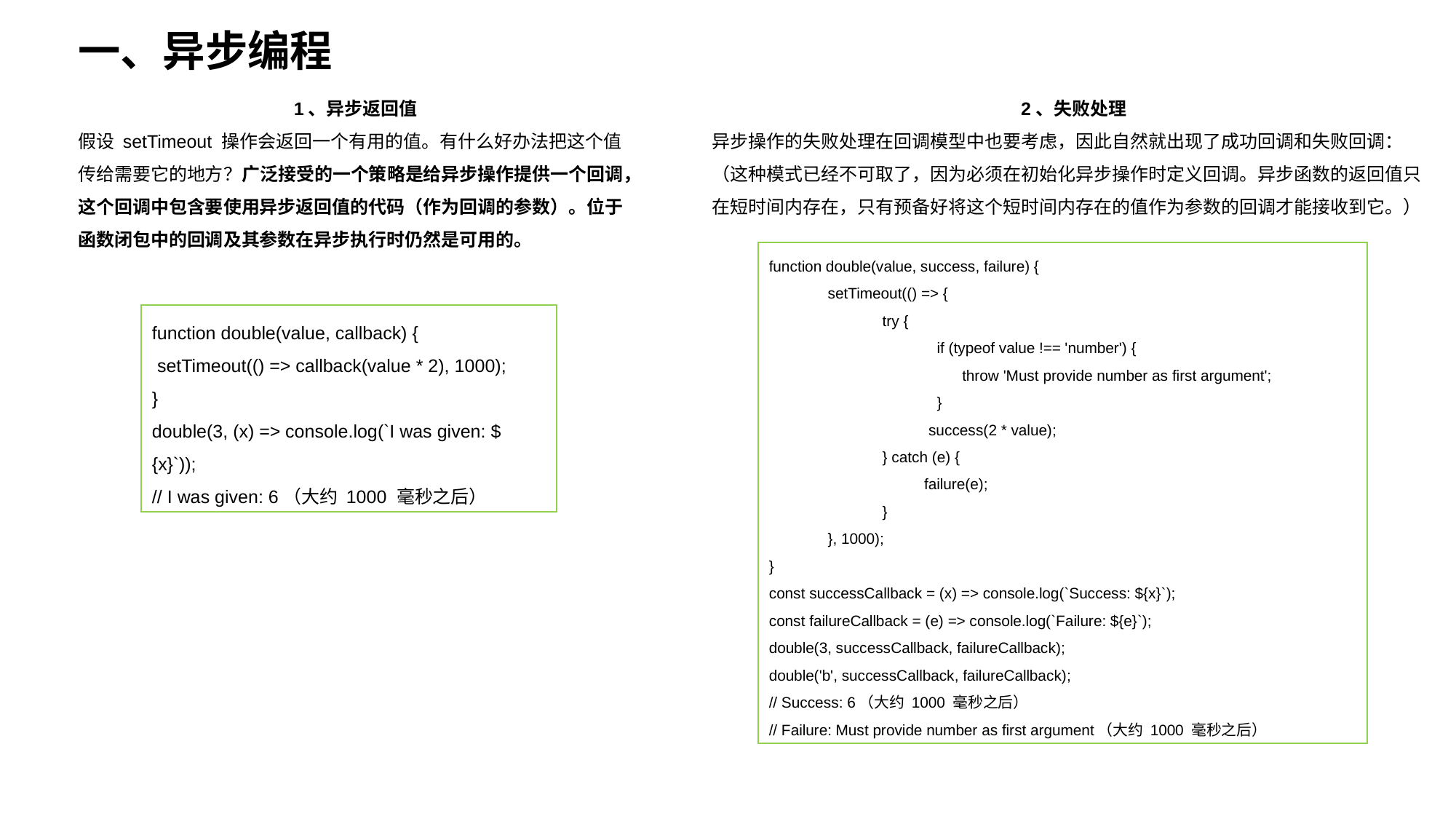

一、异步编程
1、异步返回值
假设 setTimeout 操作会返回一个有用的值。有什么好办法把这个值传给需要它的地方？广泛接受的一个策略是给异步操作提供一个回调，这个回调中包含要使用异步返回值的代码（作为回调的参数）。位于函数闭包中的回调及其参数在异步执行时仍然是可用的。
2、失败处理
异步操作的失败处理在回调模型中也要考虑，因此自然就出现了成功回调和失败回调：
（这种模式已经不可取了，因为必须在初始化异步操作时定义回调。异步函数的返回值只在短时间内存在，只有预备好将这个短时间内存在的值作为参数的回调才能接收到它。）
function double(value, success, failure) {
 setTimeout(() => {
 try {
 if (typeof value !== 'number') {
       throw 'Must provide number as first argument';
 }
            success(2 * value);
 } catch (e) {
           failure(e);
 }
 }, 1000);
}
const successCallback = (x) => console.log(`Success: ${x}`);
const failureCallback = (e) => console.log(`Failure: ${e}`);
double(3, successCallback, failureCallback);
double('b', successCallback, failureCallback);
// Success: 6（大约 1000 毫秒之后）
// Failure: Must provide number as first argument（大约 1000 毫秒之后）
function double(value, callback) {
 setTimeout(() => callback(value * 2), 1000);
}
double(3, (x) => console.log(`I was given: ${x}`));
// I was given: 6（大约 1000 毫秒之后）